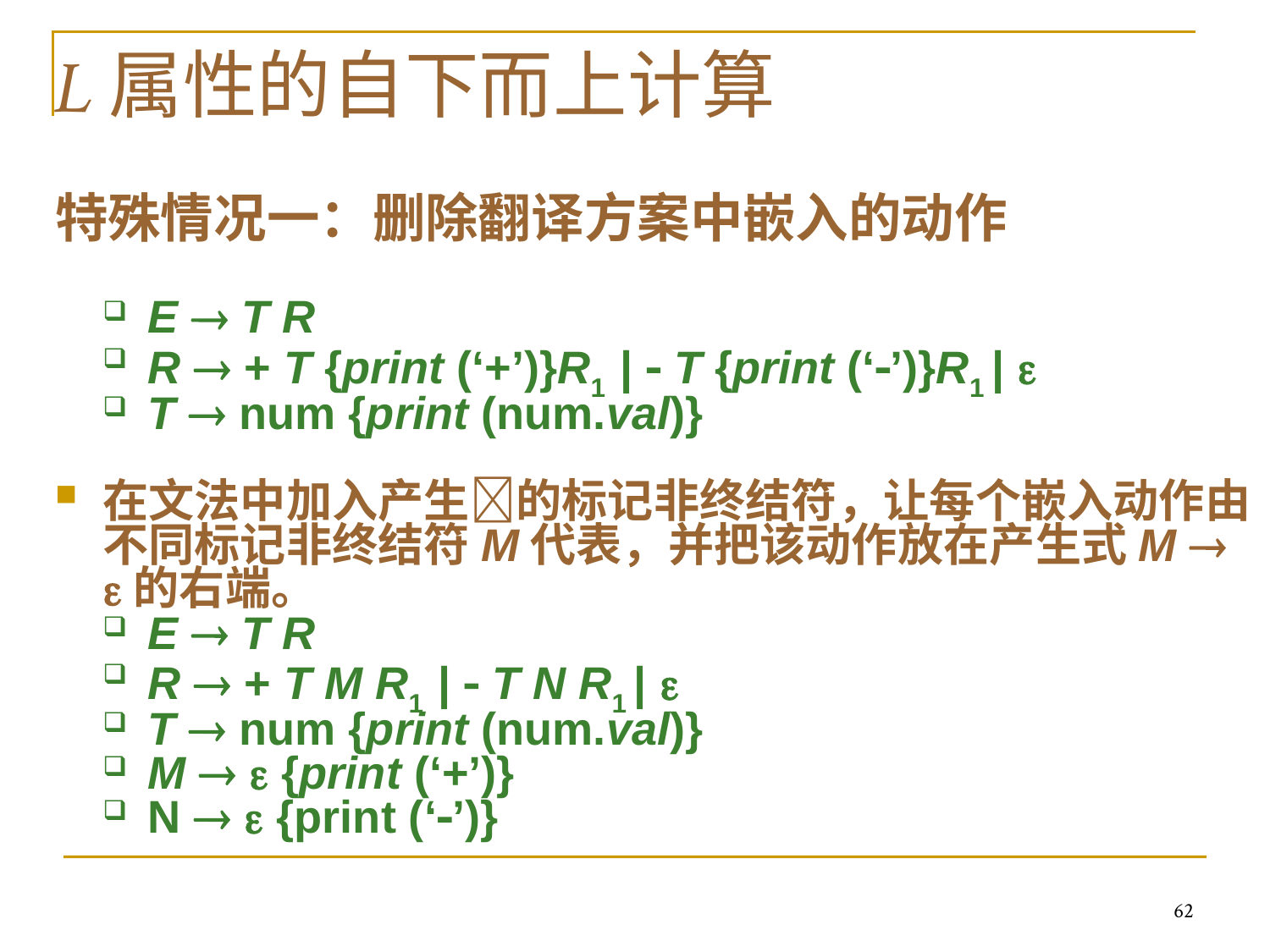

# L属性的自下而上计算
特殊情况一：删除翻译方案中嵌入的动作

E → T R
R → + T {print (‘+’)}R1  | − T {print (‘−’)}R1 | ε
T → num {print (num.val)}

在文法中加入产生ε的标记非终结符，让每个嵌入动作由不同标记非终结符M代表，并把该动作放在产生式M → ε的右端。
E → T R
R → + T M R1  | − T N R1 | ε
T → num {print (num.val)}
M → ε {print (‘+’)}
N → ε {print (‘−’)}
62